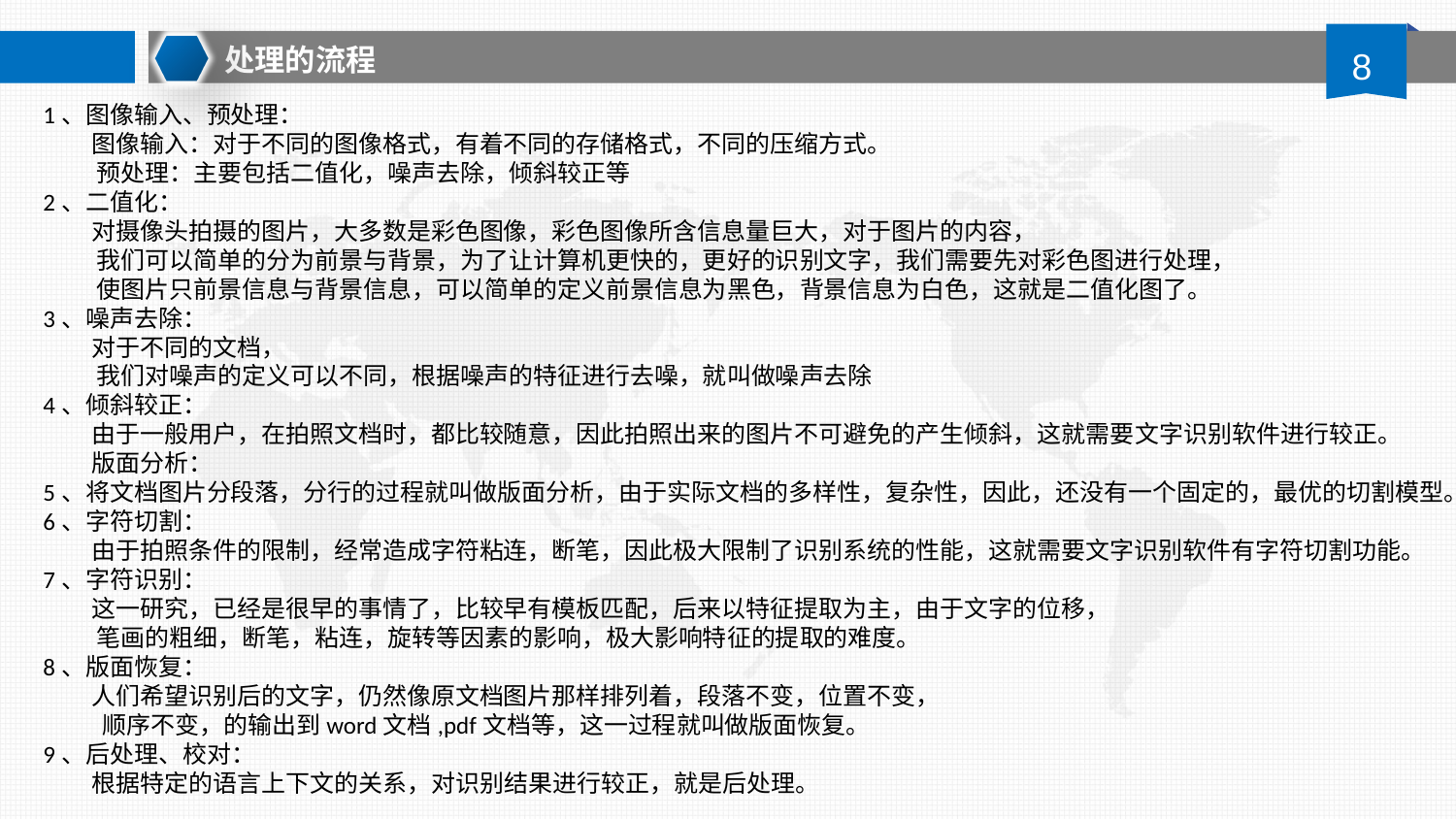

处理的流程

8

1、图像输入、预处理：
　　图像输入：对于不同的图像格式，有着不同的存储格式，不同的压缩方式。
         预处理：主要包括二值化，噪声去除，倾斜较正等
2、二值化：
　　对摄像头拍摄的图片，大多数是彩色图像，彩色图像所含信息量巨大，对于图片的内容，
         我们可以简单的分为前景与背景，为了让计算机更快的，更好的识别文字，我们需要先对彩色图进行处理，
         使图片只前景信息与背景信息，可以简单的定义前景信息为黑色，背景信息为白色，这就是二值化图了。
3、噪声去除：
　　对于不同的文档，
         我们对噪声的定义可以不同，根据噪声的特征进行去噪，就叫做噪声去除
4、倾斜较正：
　　由于一般用户，在拍照文档时，都比较随意，因此拍照出来的图片不可避免的产生倾斜，这就需要文字识别软件进行较正。
　　版面分析：
5、将文档图片分段落，分行的过程就叫做版面分析，由于实际文档的多样性，复杂性，因此，还没有一个固定的，最优的切割模型。
6、字符切割：
　　由于拍照条件的限制，经常造成字符粘连，断笔，因此极大限制了识别系统的性能，这就需要文字识别软件有字符切割功能。
7、字符识别：
　　这一研究，已经是很早的事情了，比较早有模板匹配，后来以特征提取为主，由于文字的位移，
         笔画的粗细，断笔，粘连，旋转等因素的影响，极大影响特征的提取的难度。
8、版面恢复：
　　人们希望识别后的文字，仍然像原文档图片那样排列着，段落不变，位置不变，
          顺序不变，的输出到word文档,pdf文档等，这一过程就叫做版面恢复。
9、后处理、校对：
　　根据特定的语言上下文的关系，对识别结果进行较正，就是后处理。